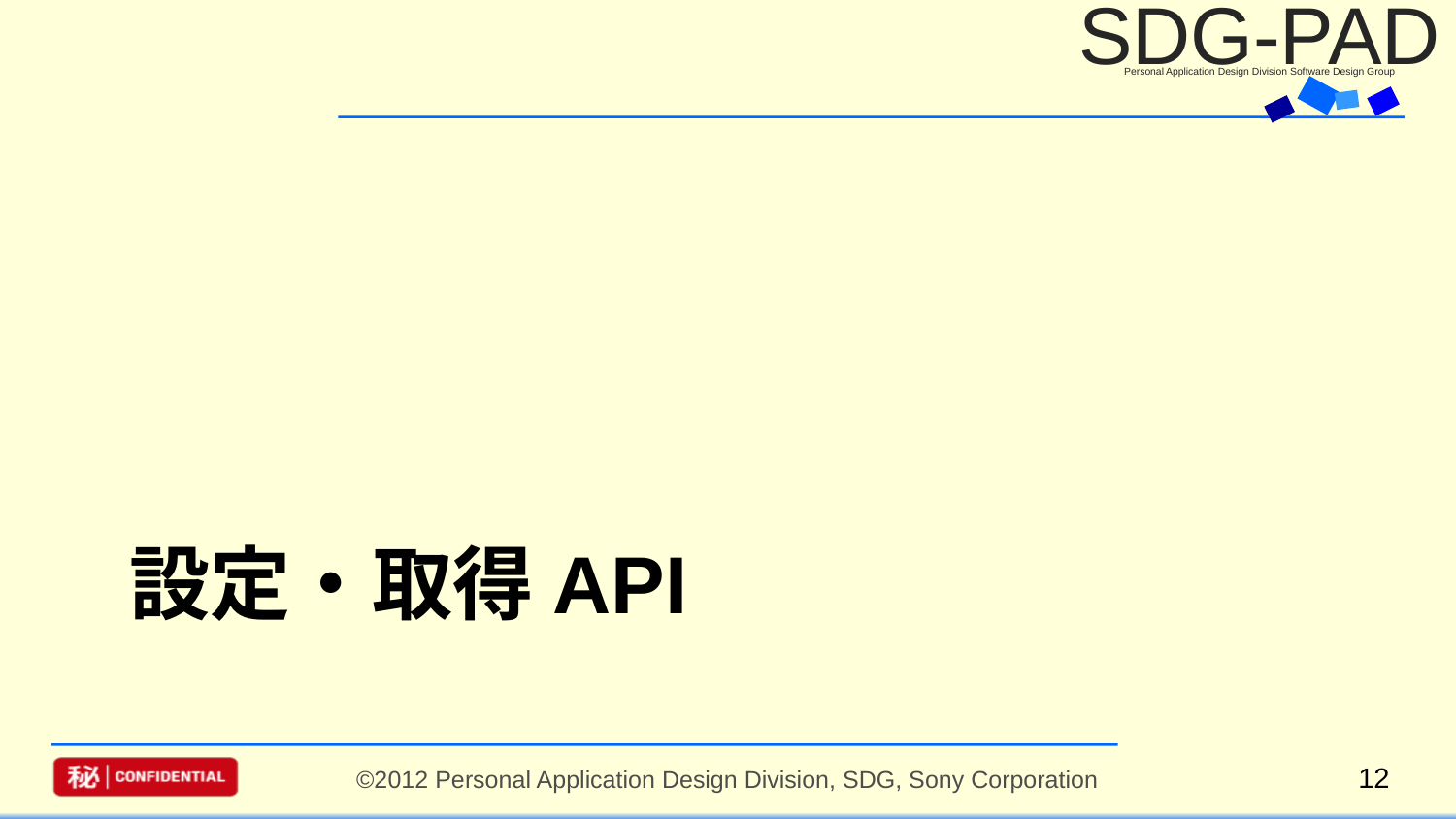

# 設定・取得API
12
©2012 Personal Application Design Division, SDG, Sony Corporation